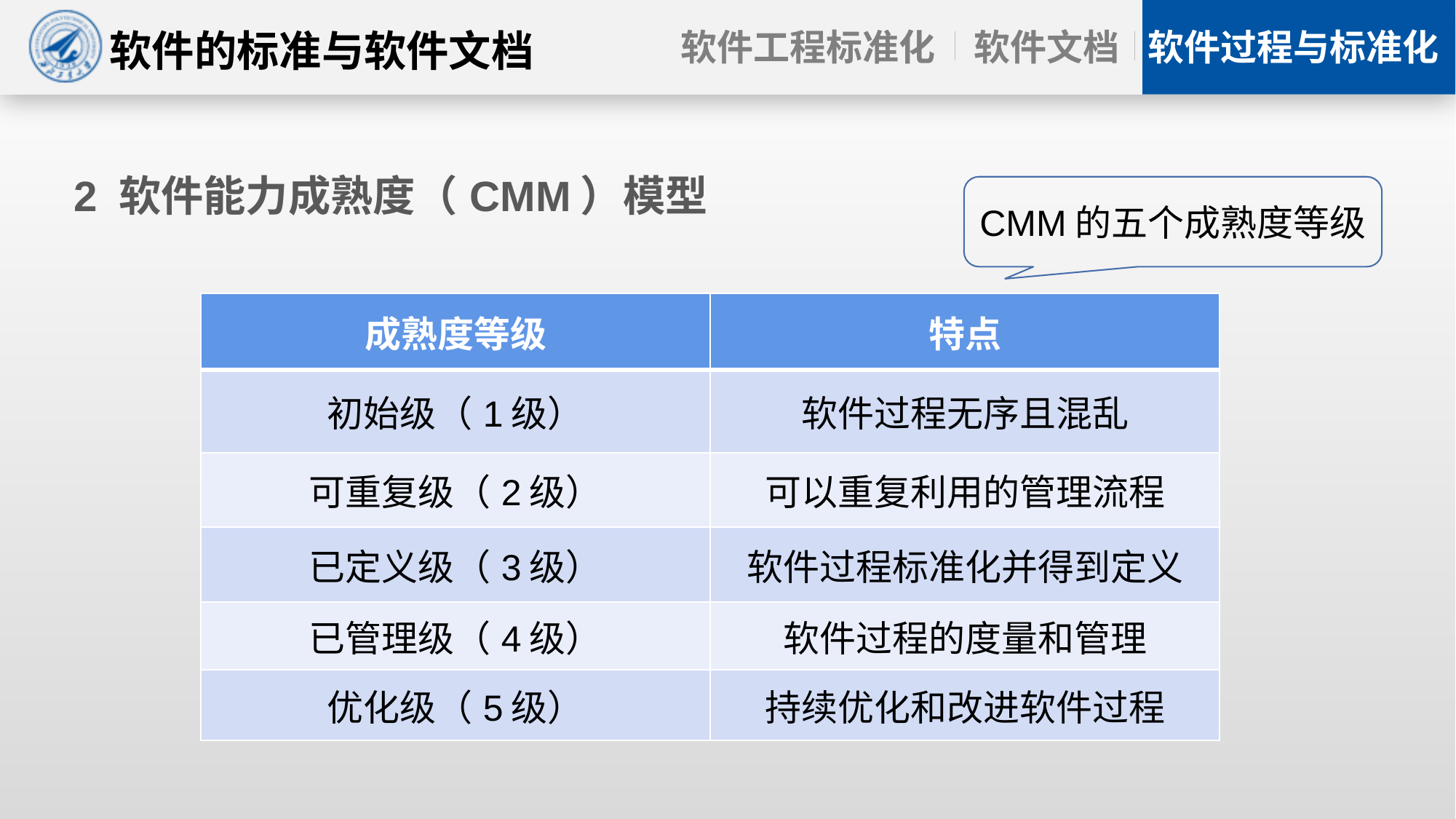

2 软件能力成熟度（CMM）模型
CMM的五个成熟度等级
| 成熟度等级 | 特点 |
| --- | --- |
| 初始级（1级） | 软件过程无序且混乱 |
| 可重复级（2级） | 可以重复利用的管理流程 |
| 已定义级（3级） | 软件过程标准化并得到定义 |
| 已管理级（4级） | 软件过程的度量和管理 |
| 优化级（5级） | 持续优化和改进软件过程 |